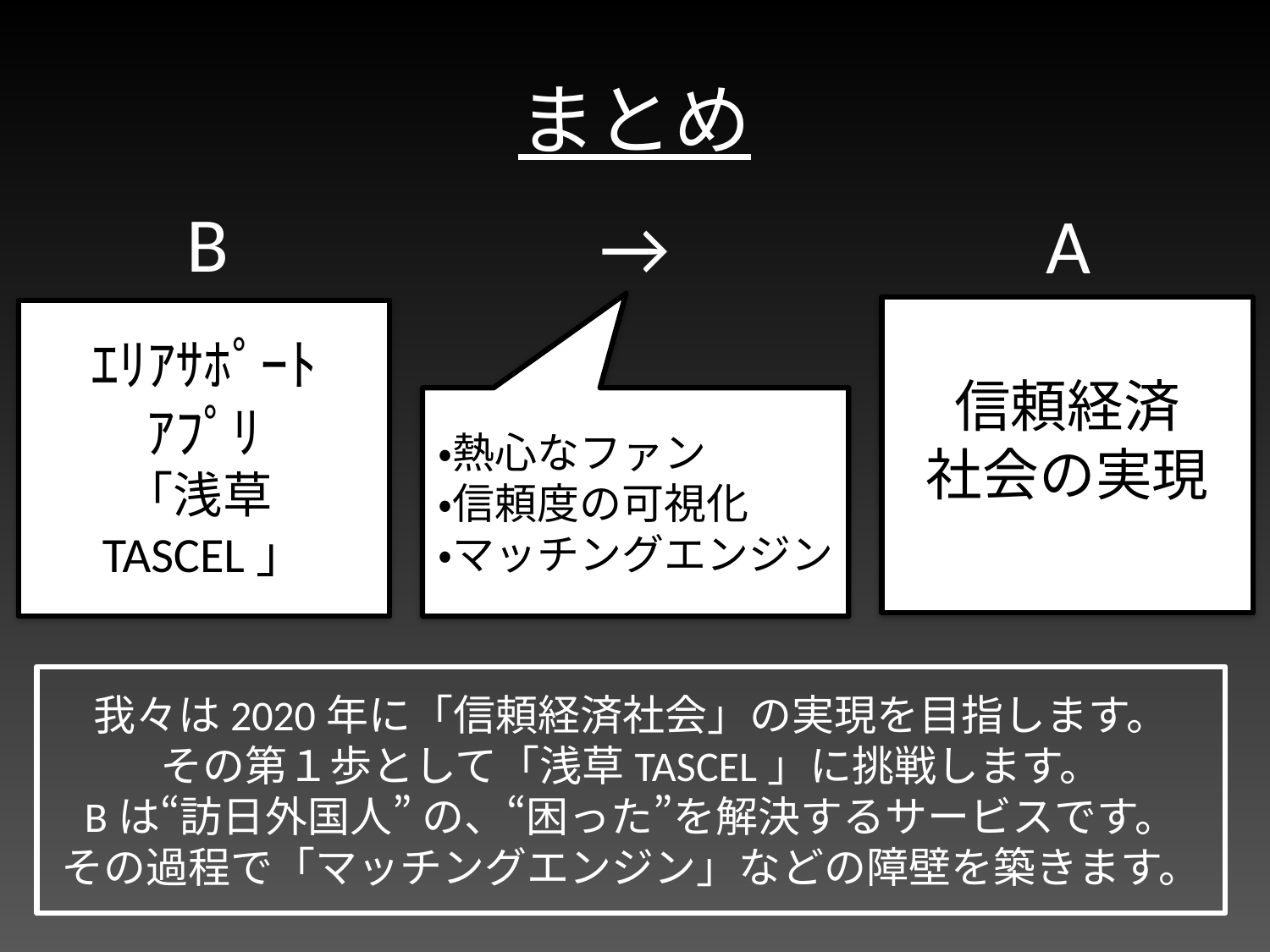

# まとめ
B
A
→

信頼経済
社会の実現
ｴﾘｱｻﾎﾟｰﾄ
ｱﾌﾟﾘ
「浅草TASCEL」

・熱心なファン
・信頼度の可視化
・マッチングエンジン
我々は2020年に「信頼経済社会」の実現を目指します。
その第１歩として「浅草TASCEL」に挑戦します。
Bは“訪日外国人” の、“困った”を解決するサービスです。
その過程で「マッチングエンジン」などの障壁を築きます。